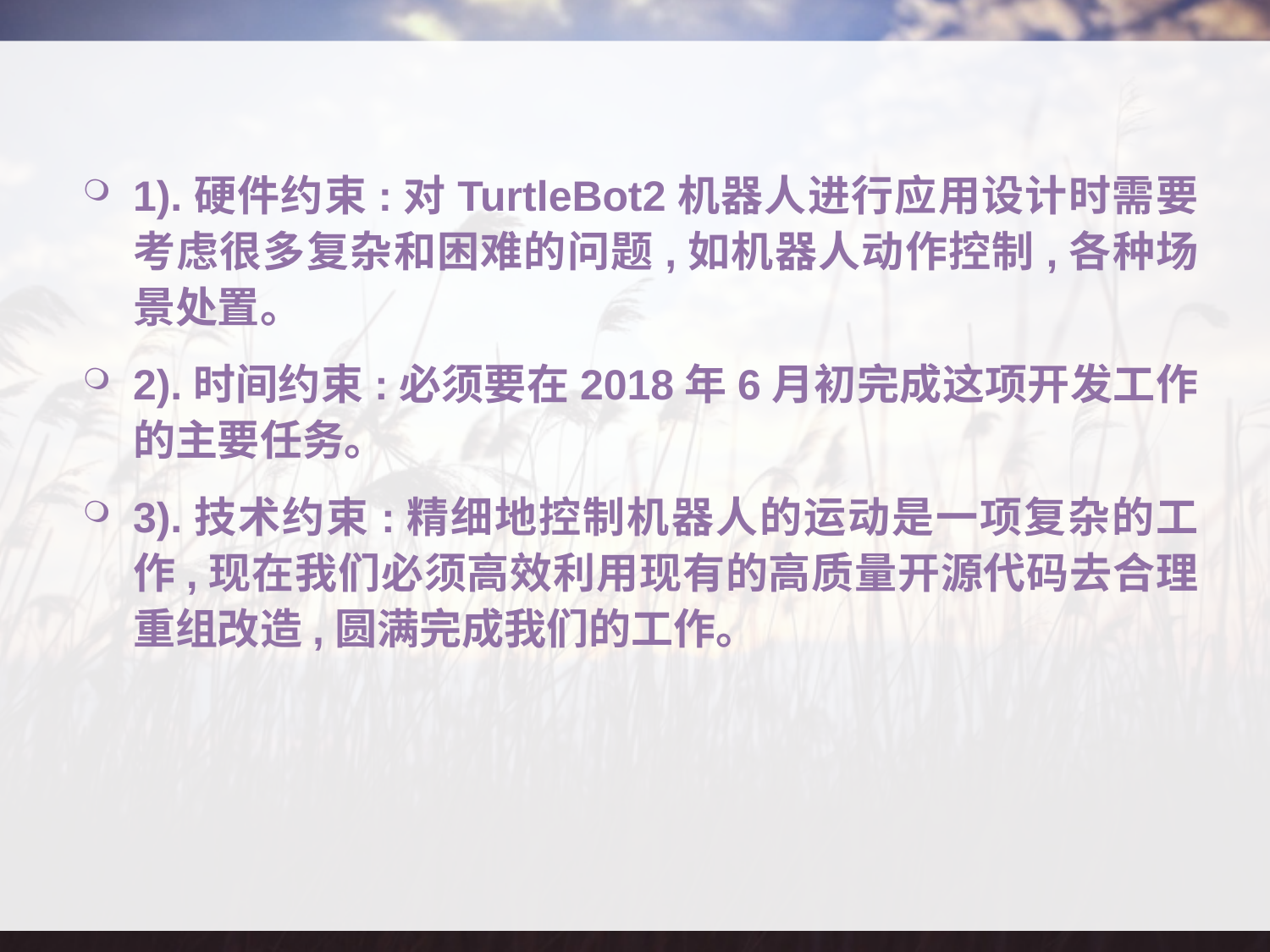

1).硬件约束:对TurtleBot2机器人进行应用设计时需要考虑很多复杂和困难的问题,如机器人动作控制,各种场景处置。
2).时间约束:必须要在2018年6月初完成这项开发工作的主要任务。
3).技术约束:精细地控制机器人的运动是一项复杂的工作,现在我们必须高效利用现有的高质量开源代码去合理重组改造,圆满完成我们的工作。